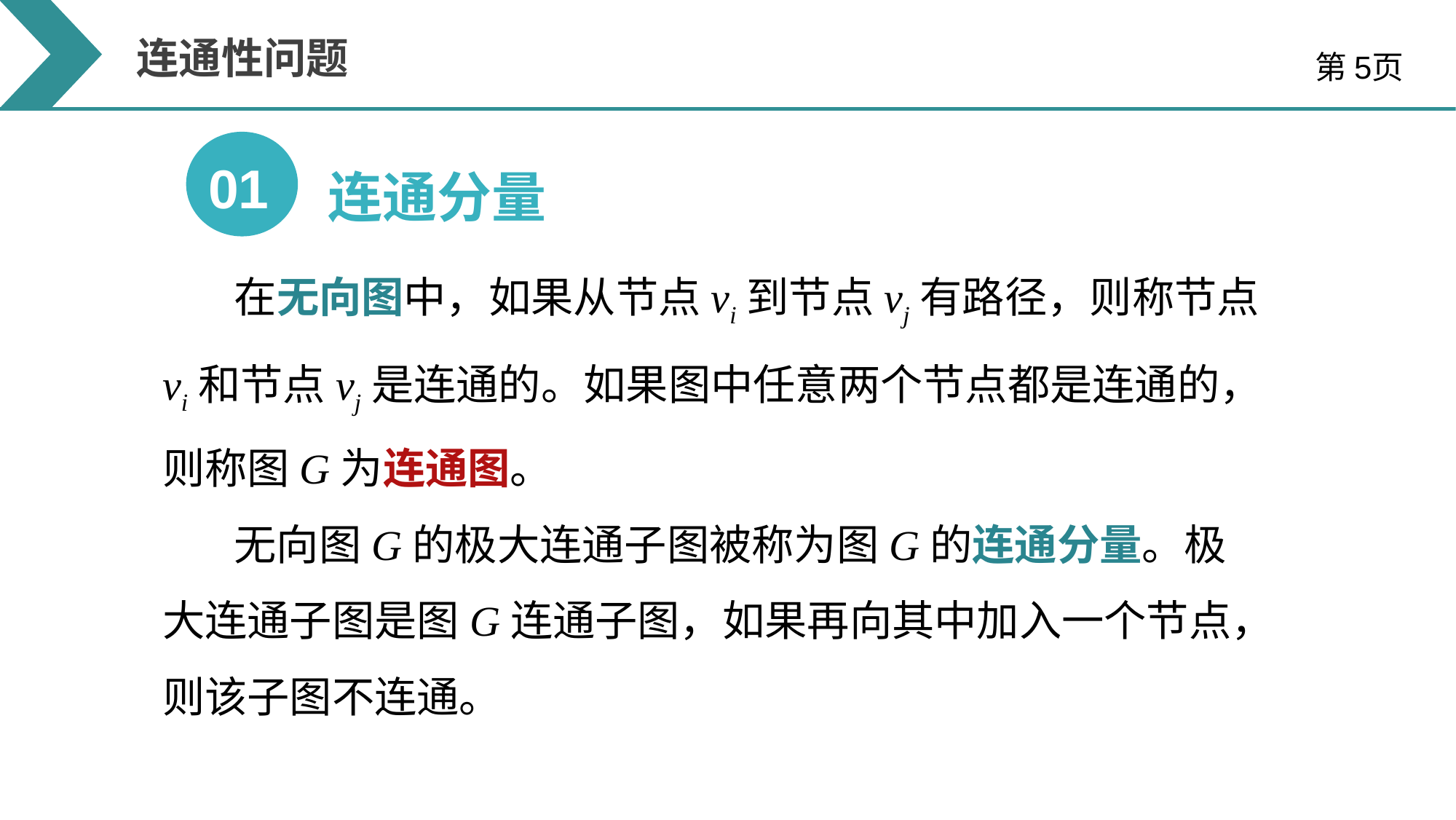

连通性问题
第5页

01
连通分量
在无向图中，如果从节点vi到节点vj有路径，则称节点vi和节点vj是连通的。如果图中任意两个节点都是连通的，则称图G为连通图。
无向图G的极大连通子图被称为图G的连通分量。极大连通子图是图G连通子图，如果再向其中加入一个节点，则该子图不连通。